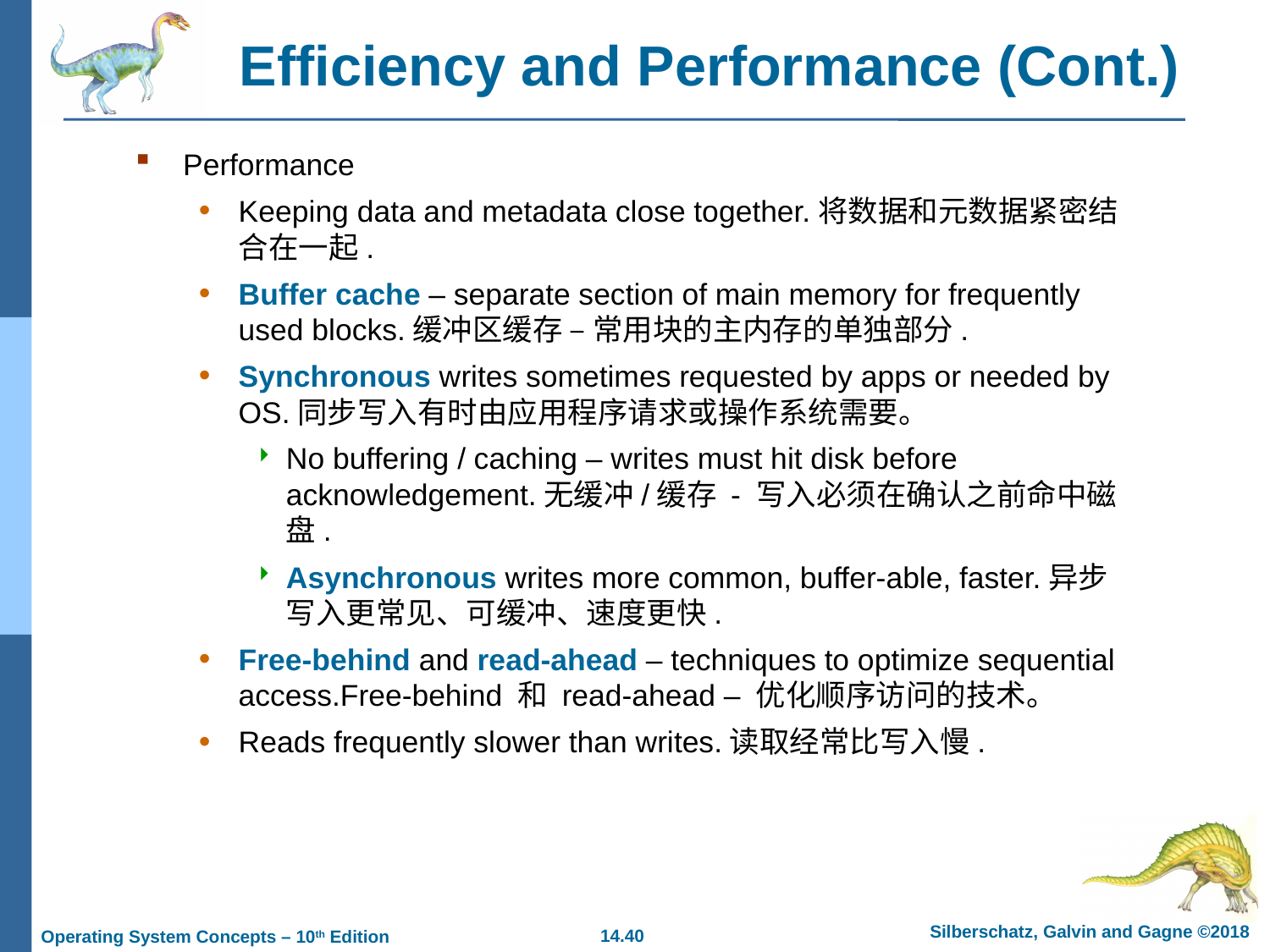

# Efficiency and Performance (Cont.)
Performance
Keeping data and metadata close together.将数据和元数据紧密结合在一起.
Buffer cache – separate section of main memory for frequently used blocks.缓冲区缓存 – 常用块的主内存的单独部分.
Synchronous writes sometimes requested by apps or needed by OS.同步写入有时由应用程序请求或操作系统需要。
No buffering / caching – writes must hit disk before acknowledgement.无缓冲/缓存 - 写入必须在确认之前命中磁盘.
Asynchronous writes more common, buffer-able, faster.异步写入更常见、可缓冲、速度更快.
Free-behind and read-ahead – techniques to optimize sequential access.Free-behind 和 read-ahead – 优化顺序访问的技术。
Reads frequently slower than writes.读取经常比写入慢.